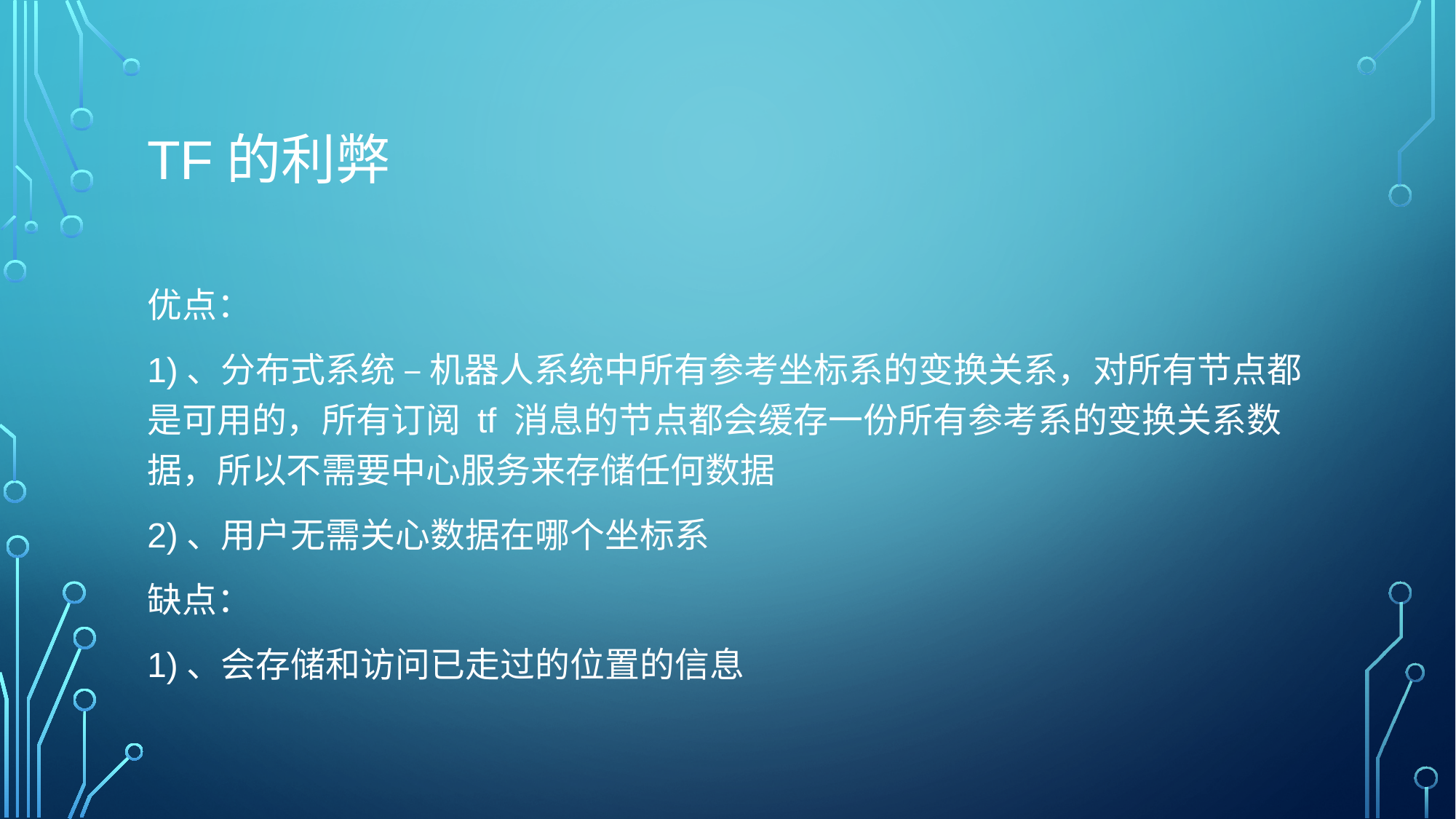

# TF的利弊
优点：
1)、分布式系统 – 机器人系统中所有参考坐标系的变换关系，对所有节点都是可用的，所有订阅 tf 消息的节点都会缓存一份所有参考系的变换关系数据，所以不需要中心服务来存储任何数据
2)、用户无需关心数据在哪个坐标系
缺点：
1)、会存储和访问已走过的位置的信息